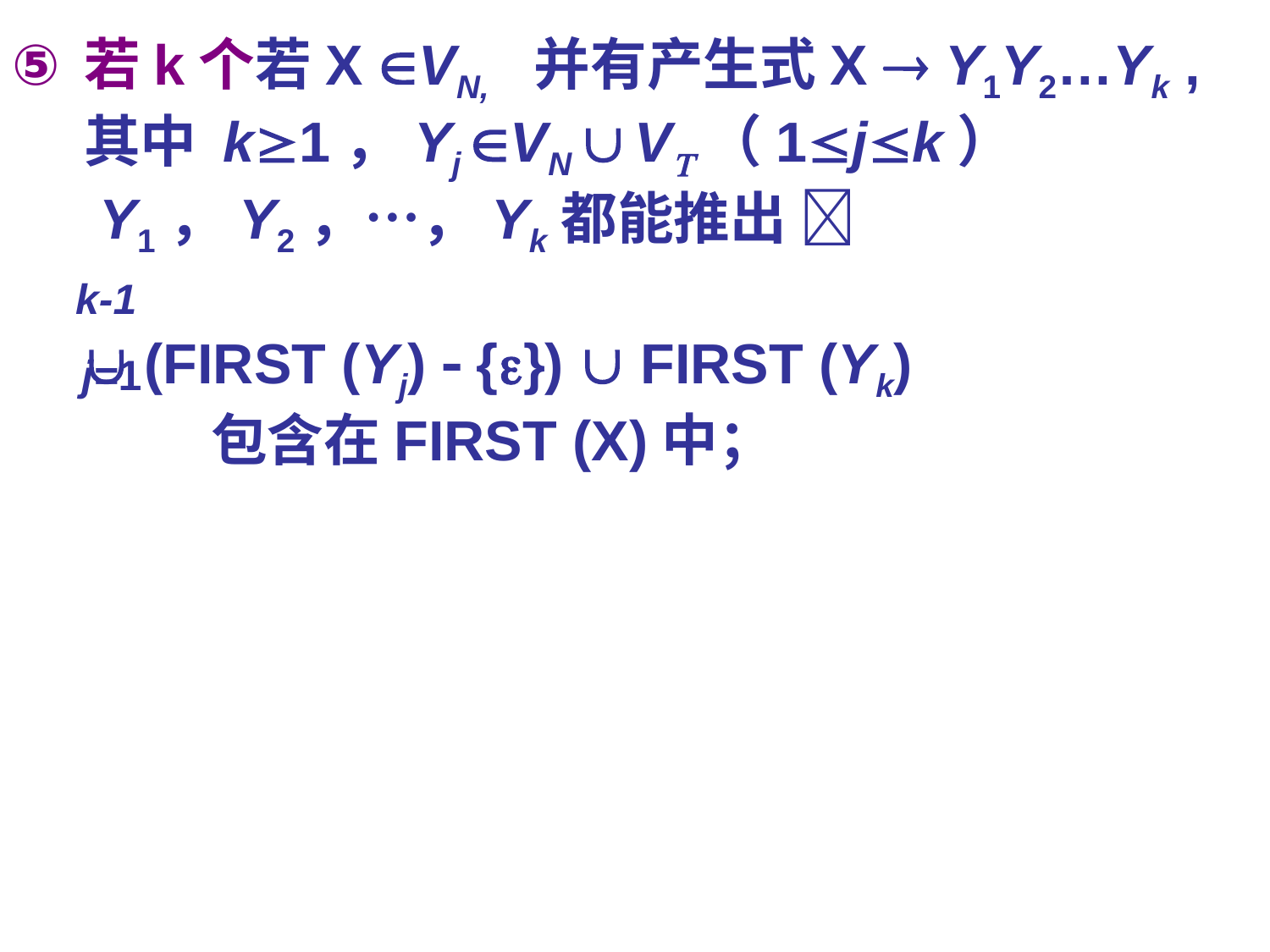

若k个若X ∈VN,  并有产生式X → Y1Y2…Yk ,其中 k≥1，Yj ∈VN ∪ VΤ（1≤j≤k）
	 Y1，Y2，…，Yk都能推出 ε

	∪ (FIRST (Yj) − {ε}) ∪ FIRST (Yk)				包含在FIRST (X)中；
k-1
j=1